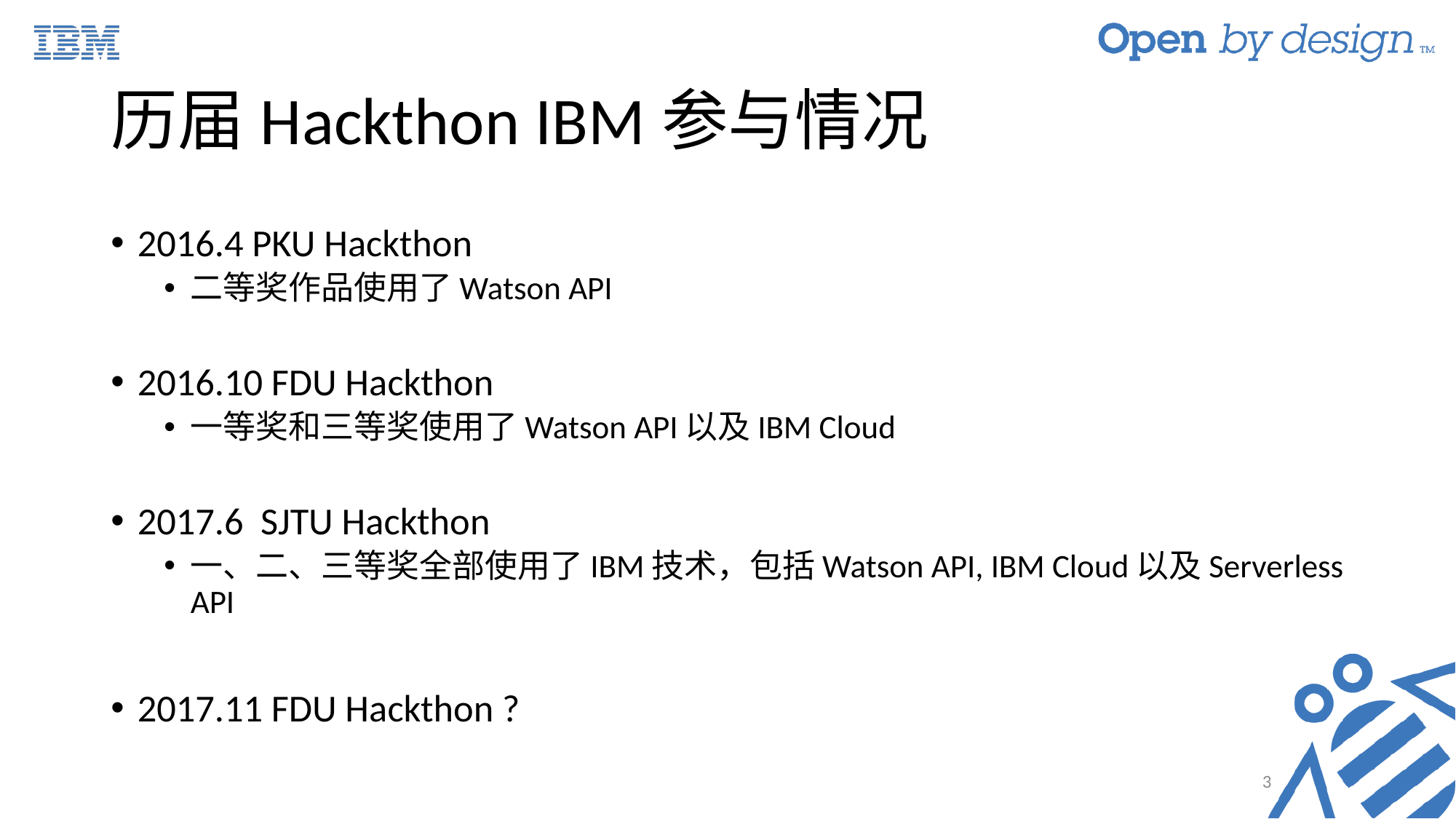

# 历届Hackthon IBM参与情况
2016.4 PKU Hackthon
二等奖作品使用了Watson API

2016.10 FDU Hackthon
一等奖和三等奖使用了Watson API以及IBM Cloud

2017.6  SJTU Hackthon
一、二、三等奖全部使用了IBM技术，包括Watson API, IBM Cloud以及Serverless API

2017.11 FDU Hackthon ?

3